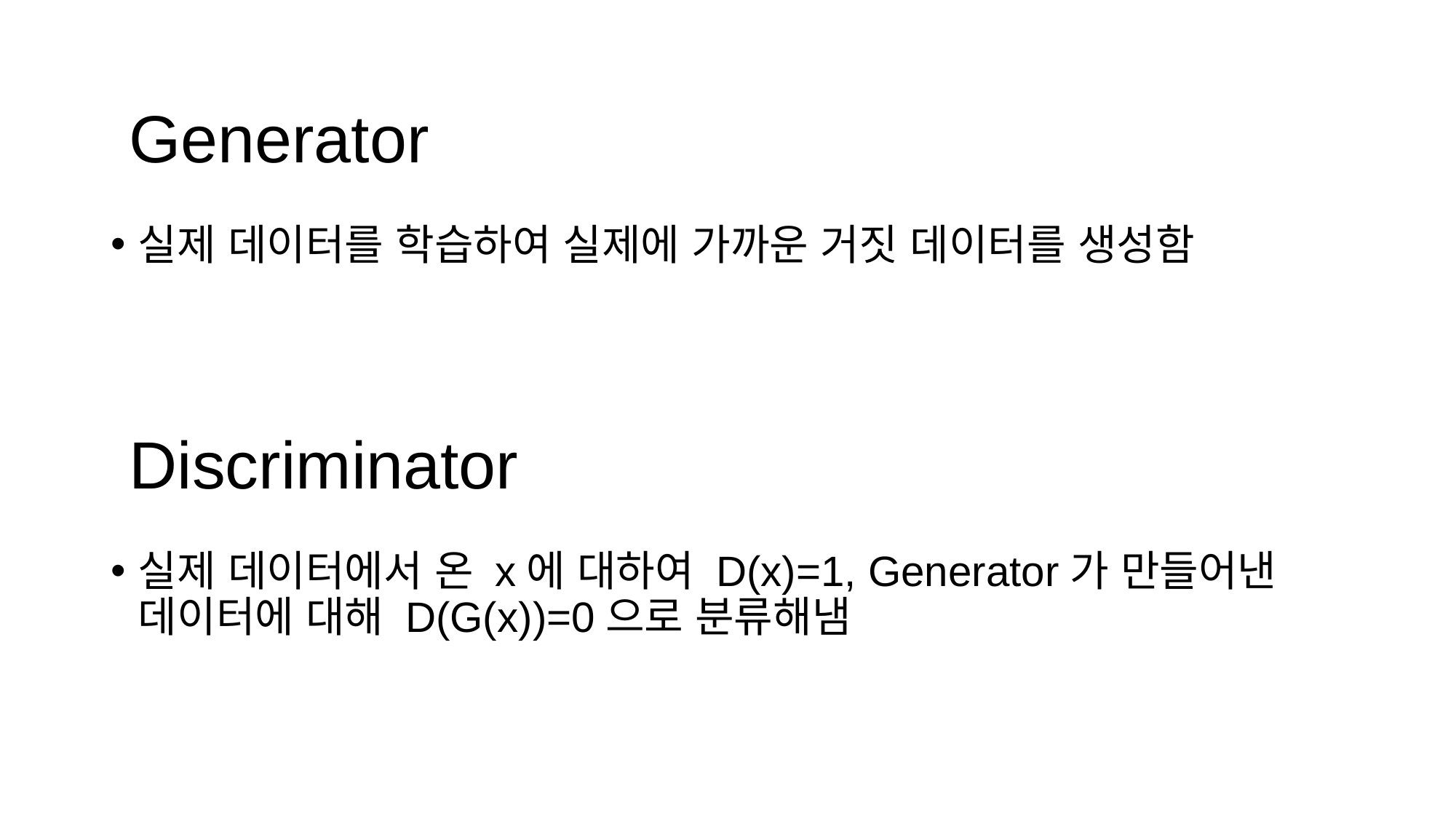

Generator
실제 데이터를 학습하여 실제에 가까운 거짓 데이터를 생성함

# Discriminator
실제 데이터에서 온 x에 대하여 D(x)=1, Generator가 만들어낸 데이터에 대해 D(G(x))=0으로 분류해냄